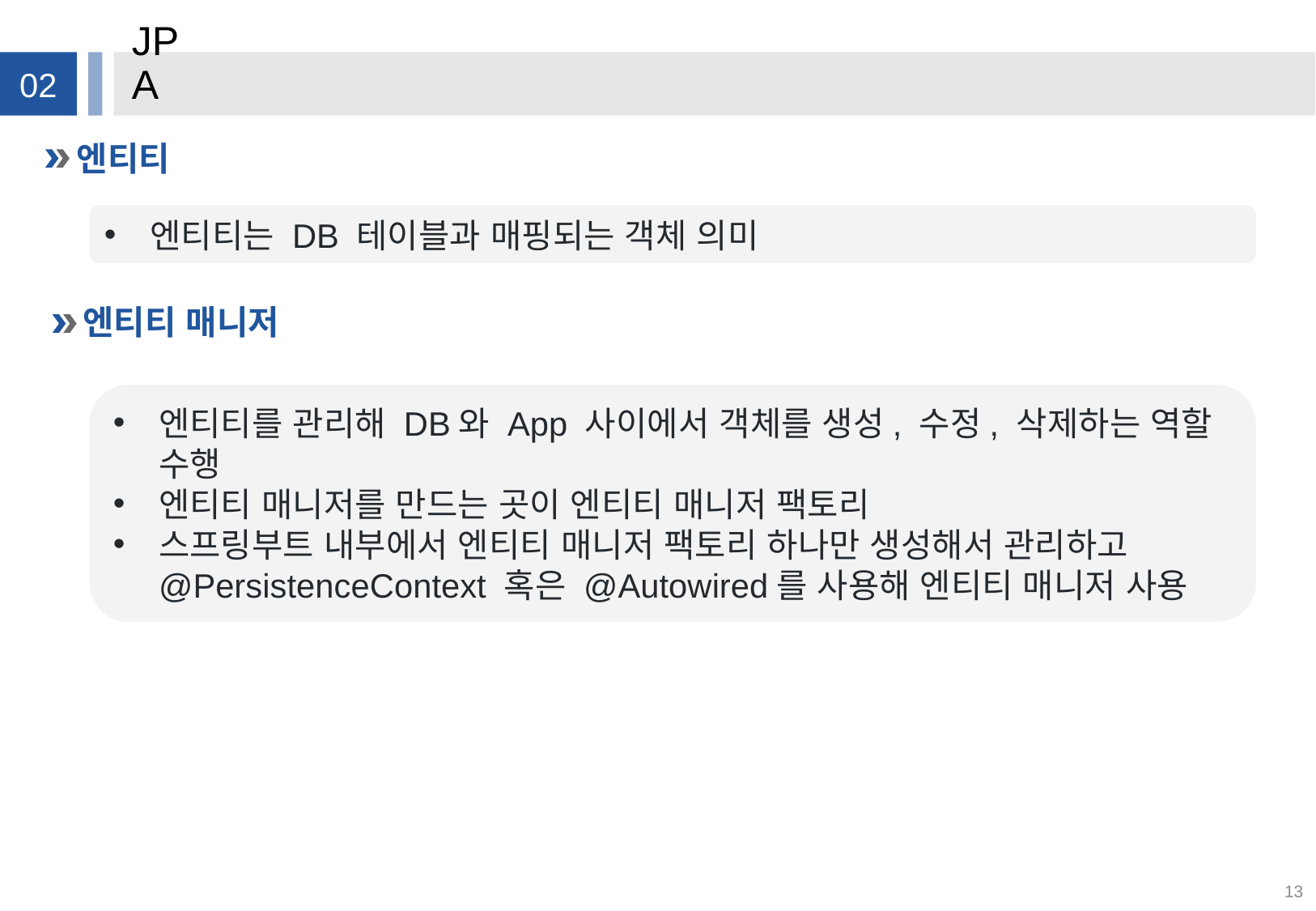

# JPA
02
엔티티

엔티티는 DB 테이블과 매핑되는 객체 의미
엔티티 매니저

엔티티를 관리해 DB와 App 사이에서 객체를 생성, 수정, 삭제하는 역할 수행
엔티티 매니저를 만드는 곳이 엔티티 매니저 팩토리
스프링부트 내부에서 엔티티 매니저 팩토리 하나만 생성해서 관리하고 @PersistenceContext 혹은 @Autowired를 사용해 엔티티 매니저 사용
13